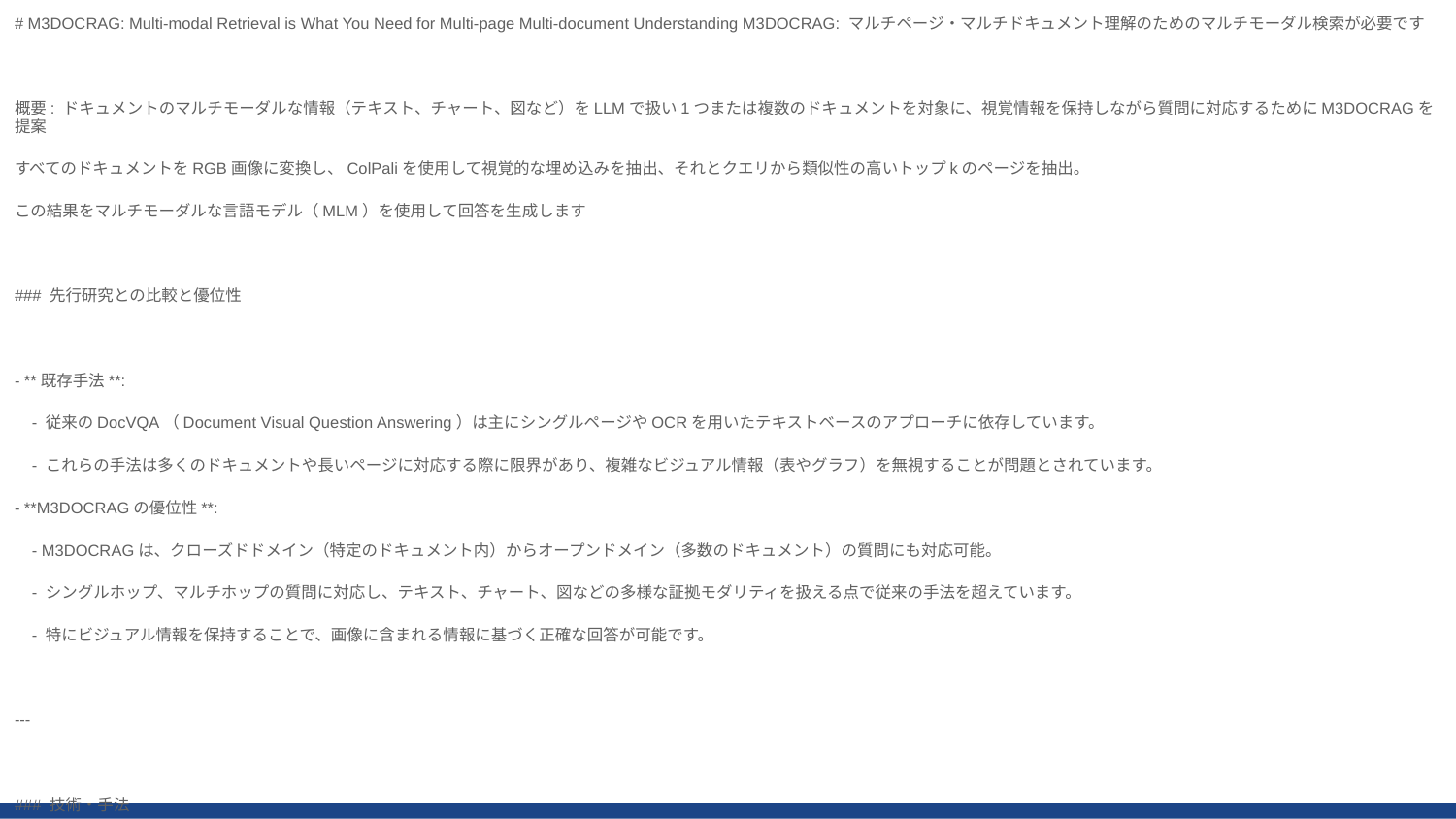

# M3DOCRAG: Multi-modal Retrieval is What You Need for Multi-page Multi-document Understanding M3DOCRAG: マルチページ・マルチドキュメント理解のためのマルチモーダル検索が必要です

概要: ドキュメントのマルチモーダルな情報（テキスト、チャート、図など）をLLMで扱い1つまたは複数のドキュメントを対象に、視覚情報を保持しながら質問に対応するためにM3DOCRAGを提案
すべてのドキュメントをRGB画像に変換し、ColPaliを使用して視覚的な埋め込みを抽出、それとクエリから類似性の高いトップkのページを抽出。
この結果をマルチモーダルな言語モデル（MLM）を使用して回答を生成します

### 先行研究との比較と優位性

- **既存手法**:
    - 従来のDocVQA（Document Visual Question Answering）は主にシングルページやOCRを用いたテキストベースのアプローチに依存しています。
    - これらの手法は多くのドキュメントや長いページに対応する際に限界があり、複雑なビジュアル情報（表やグラフ）を無視することが問題とされています。
- **M3DOCRAGの優位性**:
    - M3DOCRAGは、クローズドドメイン（特定のドキュメント内）からオープンドメイン（多数のドキュメント）の質問にも対応可能。
    - シングルホップ、マルチホップの質問に対応し、テキスト、チャート、図などの多様な証拠モダリティを扱える点で従来の手法を超えています。
    - 特にビジュアル情報を保持することで、画像に含まれる情報に基づく正確な回答が可能です。

---

### 技術・手法

1. **ドキュメント埋め込み**:
    - すべてのドキュメントページをRGB画像に変換し、ColPaliを使用して視覚的な埋め込みを抽出。
    - これにより、ページ間での類似度の高いページを効率的に検索できるようになります。
2. **ページ検索**:
    - テキストクエリを使い、高い類似度を持つトップKページを抽出。
    - オープンドメインの検索においては、インバーテッドファイルインデックス（IVF）などを用いて高速な検索を実現。
3. **質問応答**:
    - マルチモーダルな言語モデル（MLM）を使用し、取得したページから最終的な回答を生成。
    - Qwen2-VLなどの最新のマルチモーダルモデルを採用しており、視覚情報とテキスト情報の両方を活用します。

---

### 使用用途

- **ドキュメント理解支援**: 金融、医療、法務などの分野で大量のドキュメントを効率的に処理し、生産性を向上させるために使用可能です。
- **質問応答**: 文書内に複数のページにまたがる情報を必要とする質問にも対応でき、ドキュメントAIアシスタントとして利用することで、迅速かつ情報に基づいた意思決定を支援します。

---

### 次に読むべき論文

- M3DOCVQAのオープンドメインDocVQAに関連する論文や、MMLongBench-Doc、MP-DocVQAなどのベンチマークに関する文献が次に読むべき論文
- [[2407.01449] ColPali: Efficient Document Retrieval with Vision Language Models](https://arxiv.org/abs/2407.01449)

## ColPali

ColPaliは、視覚言語モデル（VLM）を活用して、文書の視覚的特徴から効率的に情報検索を行うための新しい手法です。従来の文書検索システムは主にテキスト情報に依存していましたが、ColPaliは文書ページ全体を画像として扱い、その視覚的要素（レイアウト、図表、フォントなど）を直接解析します。これにより、複雑なレイアウト認識やOCR（光学文字認識）プロセスを簡素化し、テキストと視覚情報の両方を統合的に活用した高精度な検索が可能となります。

ColPaliは、GoogleのPaliGemma-3Bモデルを基盤とし、ColBERT（Late Interaction）戦略を組み合わせて、マルチベクトル表現を生成します。これにより、クエリと文書の各部分間で詳細な相互作用を実現し、検索精度を向上させています。

さらに、ColPaliはViDoRe（Visual Document Retrieval Benchmark）という新しいベンチマークで他のシステムを上回る性能を示しており、視覚的要素を含む文書の検索において優れた効果を発揮しています。

## IVF：Inverted File Index

- *インバーテッドファイルインデックス（IVF：Inverted File Index）**は、大規模なデータセットから効率的に類似性検索を行うために設計されたデータ構造の一つです。特に、膨大な量のベクトルデータを扱う際に、高速な近傍探索（Nearest Neighbor Search）を実現するために使用されます。

以下のポイントで説明します：

### 1. IVFの基本的な考え方

- **インバーテッドファイルインデックス**は、データをクラスタに分割し、それらのクラスタを管理することで検索の効率を向上させます。
- ベクトル空間の全体を複数の「**クラスタ**」に分割し、各クラスタにデータベクトルを割り当てることで、検索対象を大幅に絞り込むことができます。
- 検索時にはまず、クエリに最も近いクラスタを見つけ、そのクラスタ内のデータに対して検索を行います。これにより、膨大なデータ量の中から必要な部分のみを対象に検索することができるため、高速化が可能です。

### 2. IVFの仕組み

- **クラスタリング**: 大量のデータベクトルを事前に「クラスタリングアルゴリズム（例えばk-means）」を用いて複数のクラスタに分割します。
- **インデックス構築**: 各クラスタに属するデータのリスト（インバーテッドファイル）を作成し、各クラスタにどのデータが含まれているかを管理します。
- **クエリ処理**: クエリベクトルに対しても最も近いクラスタをまず特定し、そのクラスタ内で詳細な検索（例えば距離計算）を行うことで、近傍のデータを見つけます。

### 3. IVFの利点

- **検索速度の高速化**: IVFは特に高次元ベクトルの近傍検索において、膨大なデータセット全体を直接検索するのではなく、まず該当するクラスタを特定するため、検索速度を大幅に向上させます。
- **大規模データへの適用**: IVFは大量のデータセットに対してもスケーラブルであり、メモリと計算時間のバランスを取ることが可能です。

### 4. 使用例

- **画像検索**や**ドキュメント検索**、または**機械学習の類似サンプル探索**などの用途でよく使われます。
- 例えば、膨大な数の画像から類似画像を検索したい場合、全ての画像と距離計算をするのは非常に非効率です。IVFを使えば、まず関連のあるクラスタのみを対象に検索することで、効率的に類似画像を見つけることができます。

### まとめ

インバーテッドファイルインデックス（IVF）は、大規模なベクトルデータの効率的な類似性検索を実現するための技術で、特にベクトル量が多い場合にその威力を発揮します。クラスタリングを活用して検索範囲を絞り込むことで、メモリと計算コストを抑えつつ、高速で精度の高い近傍探索を実現します。

## M3DOCRAG

M3DocRAGは、複数ページや複数文書にわたる情報を統合的に理解し、質問に回答するための新しいマルチモーダルなRAG（Retrieval-Augmented Generation）フレームワークです。この手法は、テキスト、チャート、図などの多様な情報源を活用し、クローズドドメインおよびオープンドメインの両方の文書に対応します。

**1. 背景と課題**

従来のDocVQA（Document Visual Question Answering）手法は、主に単一ページの文書やOCR（光学文字認識）を用いたテキストベースのアプローチに依存していました。しかし、これらの手法には以下の課題が存在します：

- **スケーラビリティの欠如**：長大な文書や複数の文書にまたがる情報を処理する際に限界がある。
- **視覚情報の欠落**：図表やレイアウトなどの視覚的要素を無視し、情報の完全性が損なわれる。

**2. M3DocRAGの概要**

M3DocRAGは、これらの課題を解決するために設計されたフレームワークで、以下の特徴を持ちます：

- **マルチモーダル対応**：テキスト、チャート、図など、さまざまな形式の情報を統合的に処理。
- **スケーラブルな設計**：単一ページから複数ページ、さらには複数文書にわたる情報を効率的に処理。
- **柔軟な質問対応**：シングルホップ（単一ステップ）およびマルチホップ（複数ステップ）の質問に対応。

**3. フレームワークの構成**

M3DocRAGは、以下の3つの主要なステージで構成されています：

- **(1) ドキュメント埋め込み**：すべての文書ページをRGB画像として変換し、ColPaliなどのモデルを使用して視覚的な埋め込みを抽出します。
- **(2) ページ検索**：テキストクエリに基づいて、高い類似度を持つトップKのページを検索します。オープンドメインの設定では、IVF（Inverted File Index）などの手法を用いて高速な検索を実現します。
- **(3) 質問応答**：マルチモーダルな言語モデル（MLM）を使用して、取得したページから最終的な回答を生成します。

**4. データセットと評価**

従来のDocVQAデータセットは、特定の文書内での質問に焦点を当てていました。これに対し、M3DocRAGの性能を評価するために、M3DocVQAという新しいベンチマークが導入されました。このデータセットは、3,000以上のPDF文書（合計40,000ページ以上）から構成され、オープンドメインでの質問応答能力を評価します。

**5. 実験結果**

M3DocRAGは、以下のベンチマークで優れた性能を示しました：

- **M3DocVQA**：オープンドメインのDocVQAタスクで高い精度を達成。
- **MMLongBench-Doc**：長大な文書に対する質問応答タスクで優れた結果を示す。
- **MP-DocVQA**：マルチページのDocVQAタスクで最先端の性能を達成。

**6. 技術的詳細**

- **ColPali**：視覚言語モデルを活用し、文書の視覚的特徴から効率的に情報検索を行う手法。
- **IVF（Inverted File Index）**：大規模なデータセットから効率的に類似性検索を行うためのデータ構造。
- **マルチモーダル言語モデル（MLM）**：テキストと視覚情報の両方を統合的に処理し、質問応答を行うモデル。

**7. 使用用途**

M3DocRAGは、金融、医療、法務などの分野で大量の文書を効率的に処理し、情報に基づいた意思決定を支援するドキュメントAIアシスタントとしての活用が期待されます。

**8. 次に読むべき論文**

M3DocRAGの詳細や関連する研究についてさらに理解を深めるためには、以下の論文を参照することをお勧めします：

- **"M3DocRAG: Multi-modal Retrieval is What You Need for Multi-page Multi-document Understanding"**：M3DocRAGの提案と評価を詳細に説明しています。
- **"ColPali: A New Approach to Visual Document Retrieval"**：ColPaliの技術的詳細とその応用について解説しています。